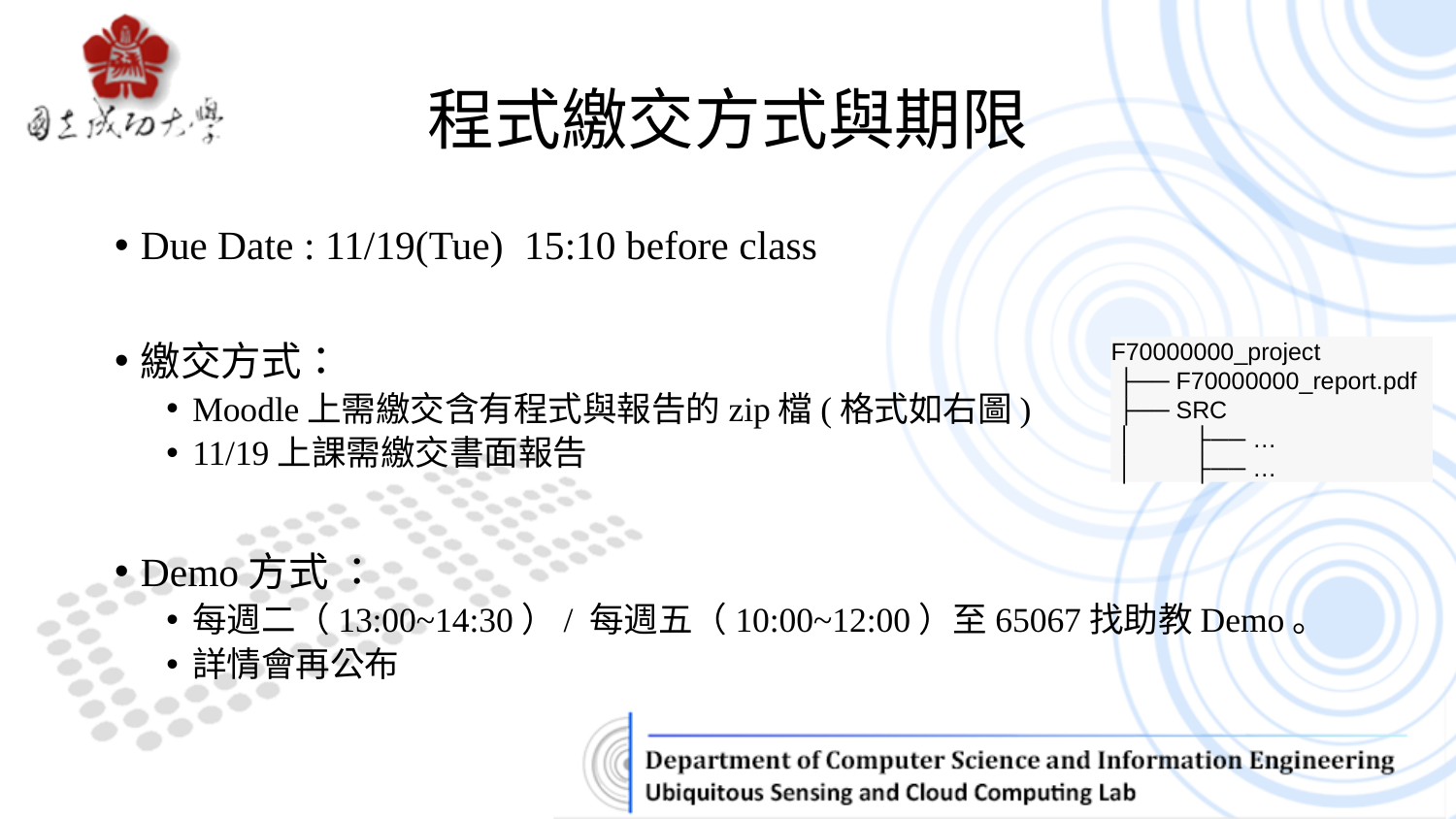

# 程式繳交方式與期限
Due Date : 11/19(Tue)  15:10 before class

繳交方式：
Moodle上需繳交含有程式與報告的zip檔(格式如右圖)
11/19上課需繳交書面報告

Demo方式 ：
每週二（13:00~14:30）/ 每週五（10:00~12:00）至65067找助教Demo。
詳情會再公布

F70000000_project
 ├── F70000000_report.pdf
 ├── SRC
 │         ├── …
 │         ├── …